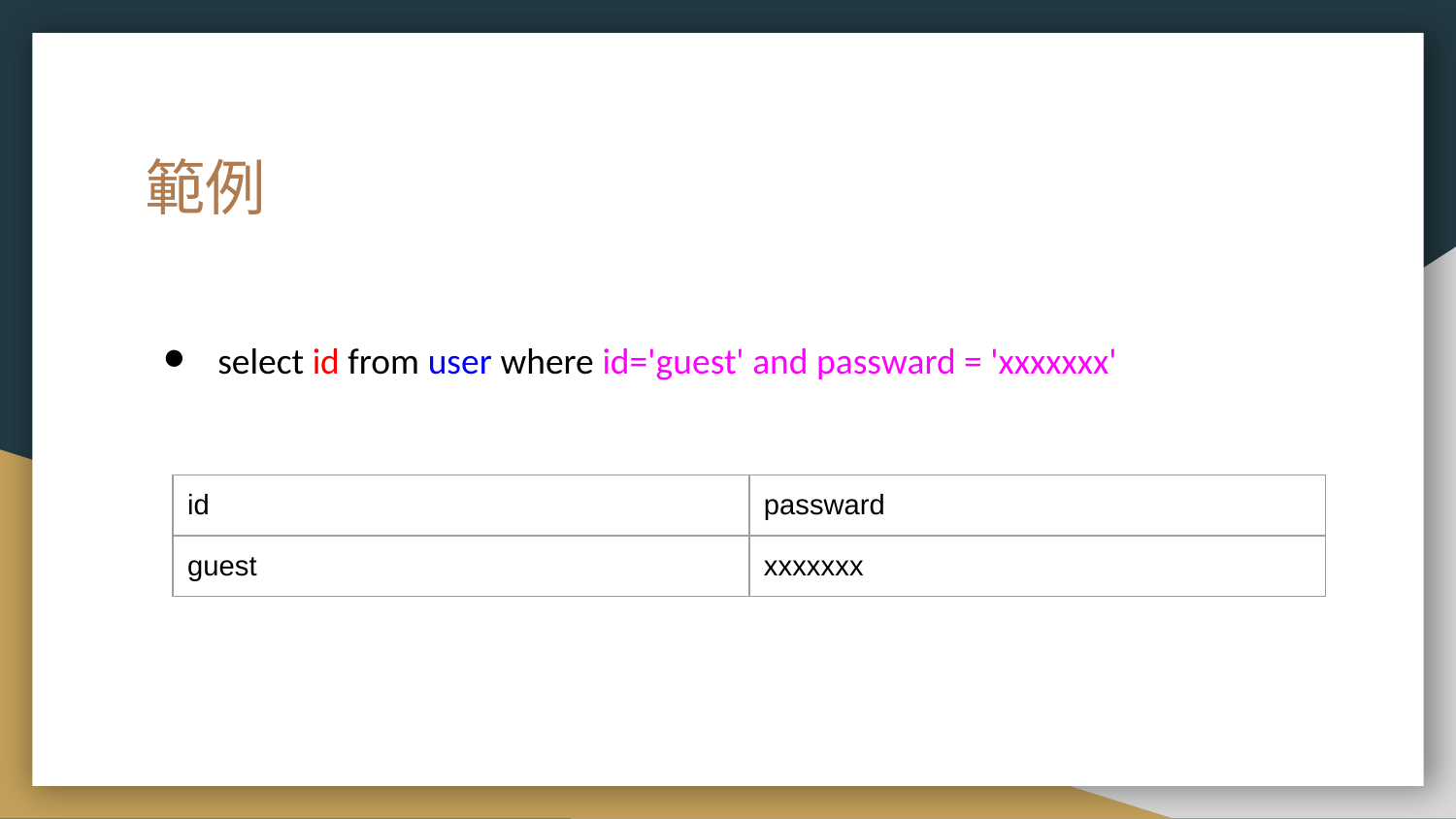

# 範例
select id from user where id='guest' and passward = 'xxxxxxx'
| id | passward |
| --- | --- |
| guest | xxxxxxx |